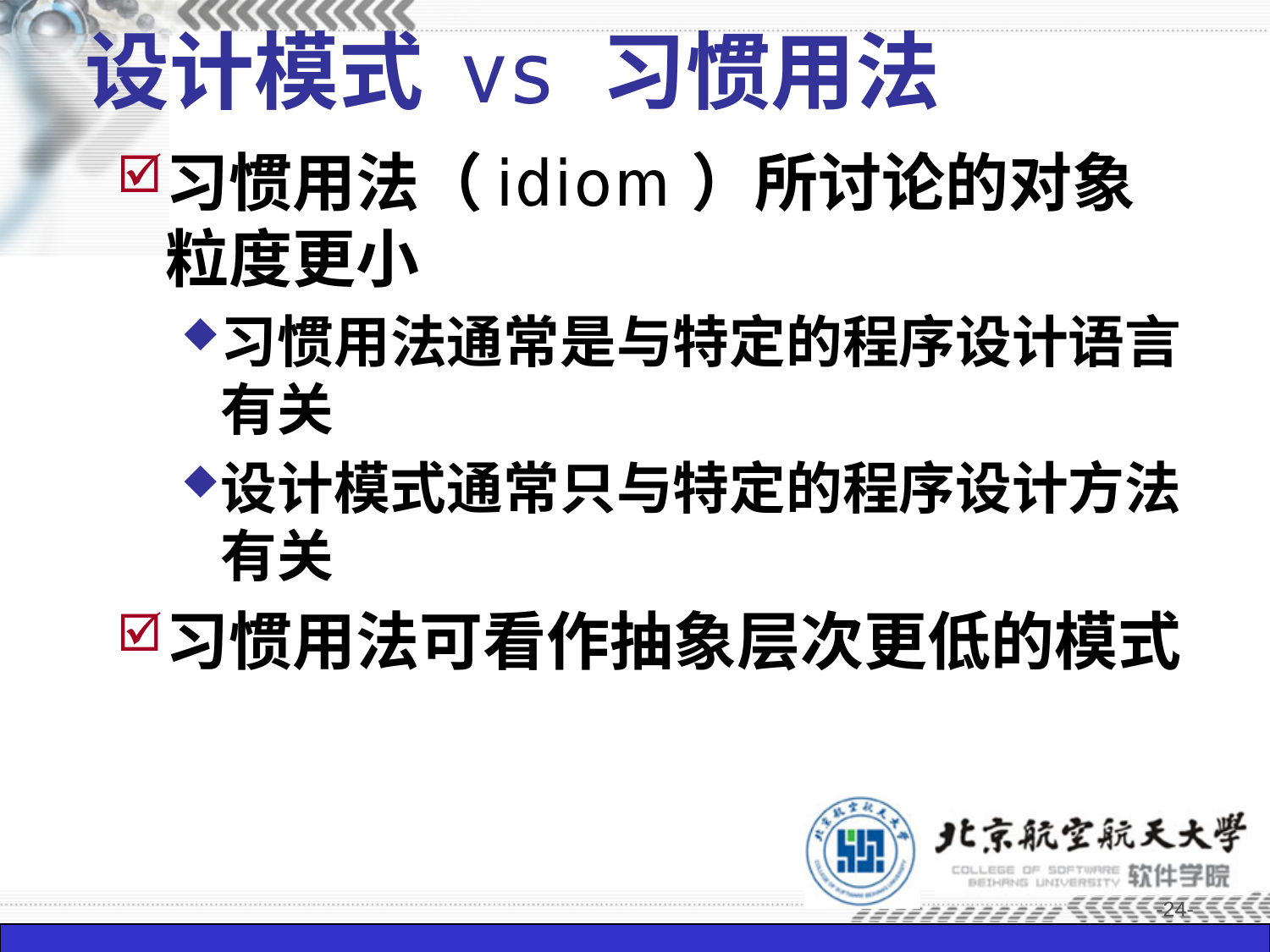

# 设计模式 vs 习惯用法
习惯用法（idiom）所讨论的对象粒度更小
习惯用法通常是与特定的程序设计语言有关
设计模式通常只与特定的程序设计方法有关
习惯用法可看作抽象层次更低的模式
-24-